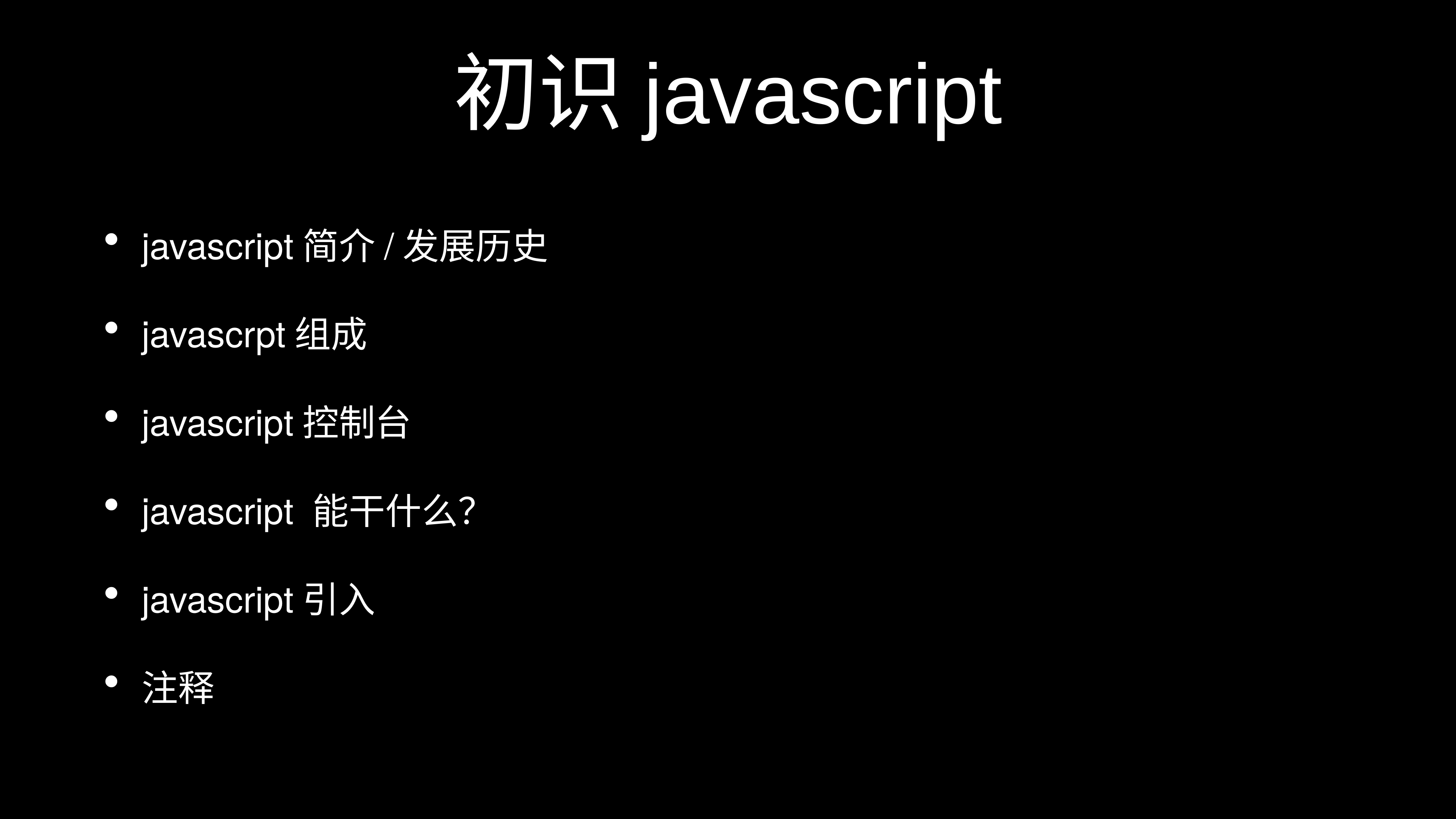

# 初识javascript
javascript简介/发展历史
javascrpt组成
javascript控制台
javascript 能干什么？
javascript引入
注释